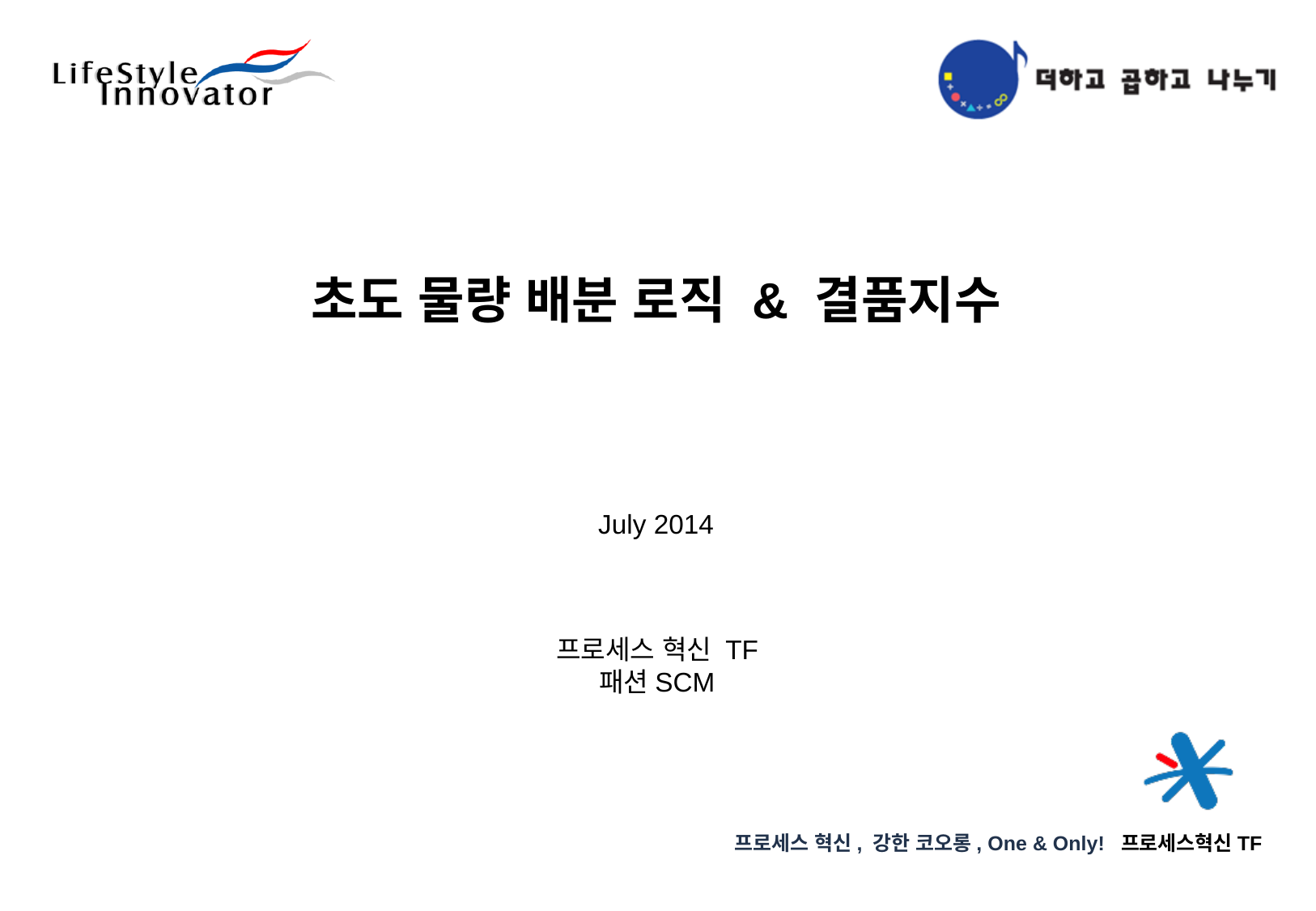

초도 물량 배분 로직 & 결품지수
July 2014
프로세스 혁신 TF
패션SCM